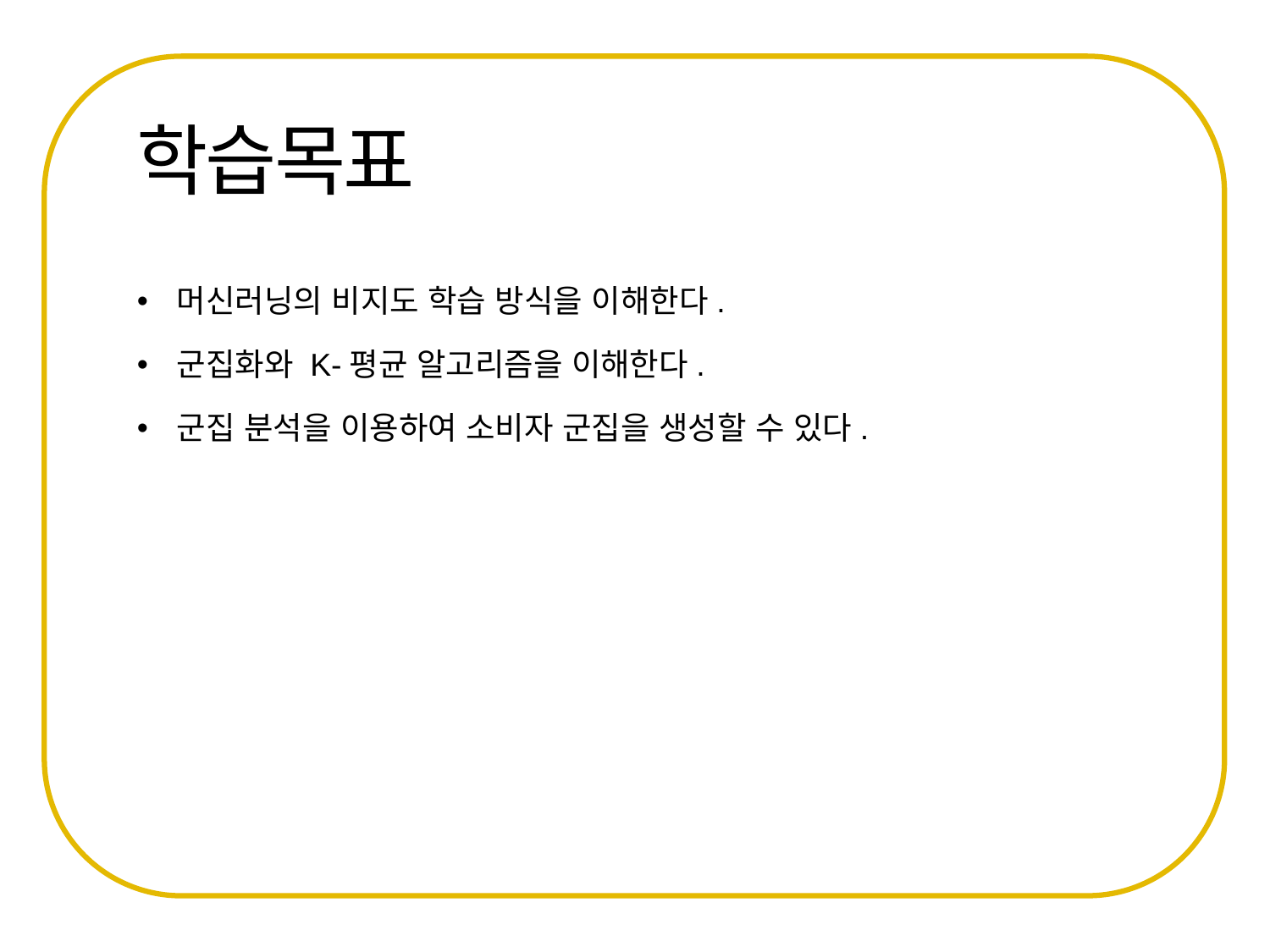

머신러닝의 비지도 학습 방식을 이해한다.
군집화와 K-평균 알고리즘을 이해한다.
군집 분석을 이용하여 소비자 군집을 생성할 수 있다.